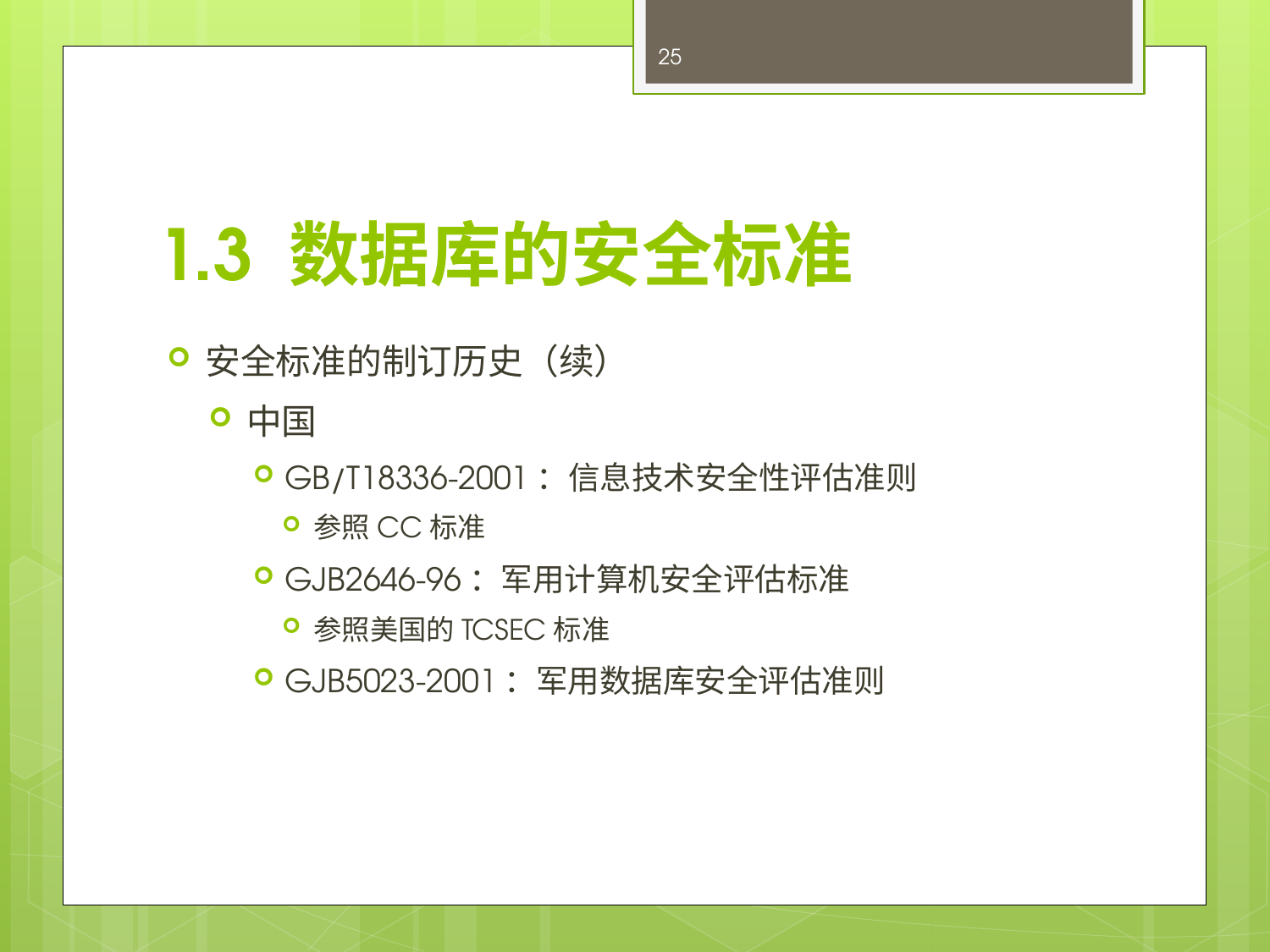

25
# 1.3 数据库的安全标准
安全标准的制订历史（续）
中国
GB/T18336-2001：信息技术安全性评估准则
参照CC标准
GJB2646-96：军用计算机安全评估标准
参照美国的TCSEC标准
GJB5023-2001：军用数据库安全评估准则